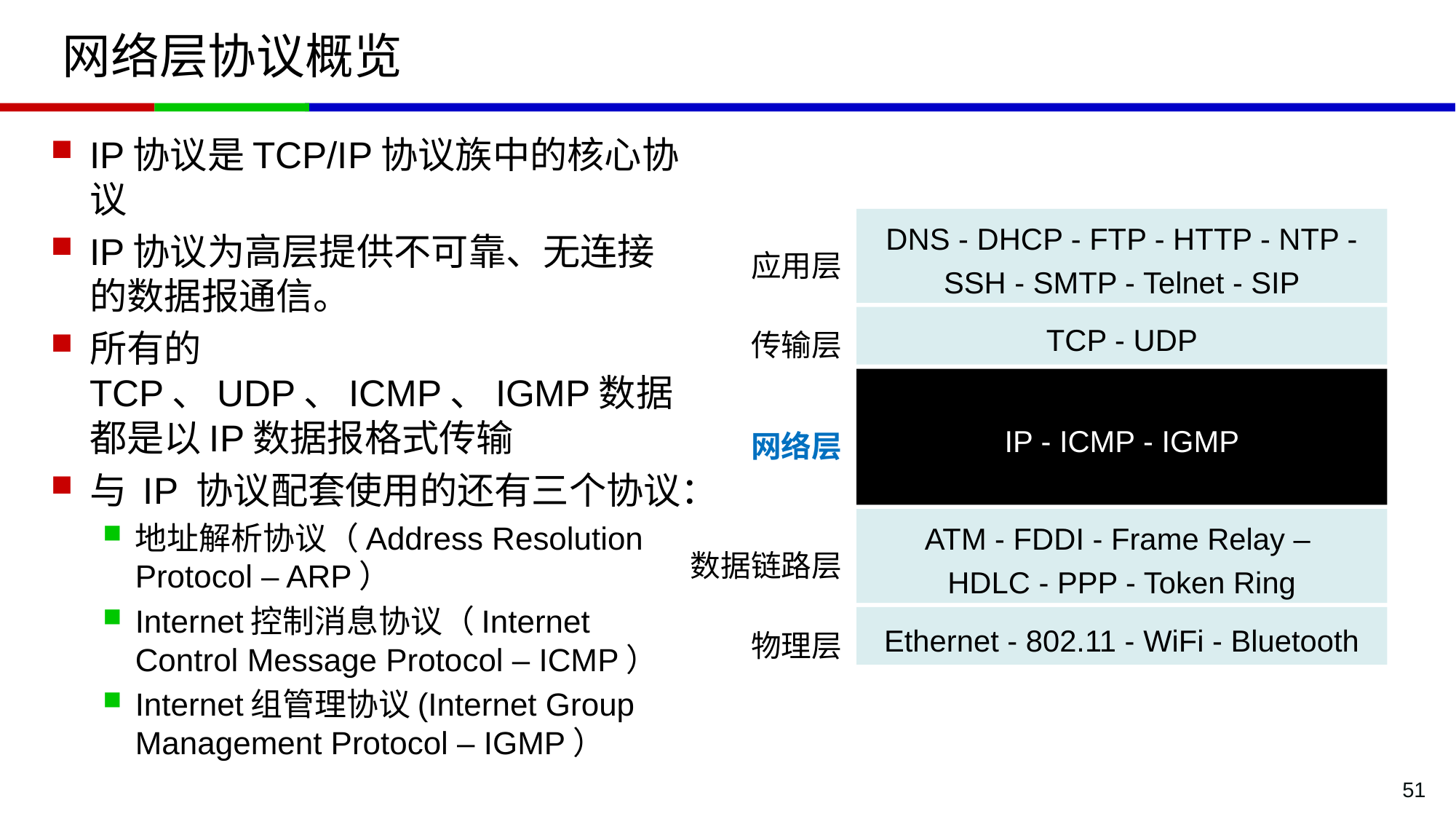

# 网络层协议概览
IP协议是TCP/IP协议族中的核心协议
IP协议为高层提供不可靠、无连接的数据报通信。
所有的TCP、UDP、ICMP、IGMP数据都是以IP数据报格式传输
与 IP 协议配套使用的还有三个协议：
地址解析协议（Address Resolution Protocol – ARP）
Internet控制消息协议（Internet Control Message Protocol – ICMP）
Internet组管理协议(Internet Group Management Protocol – IGMP）
DNS - DHCP - FTP - HTTP - NTP - SSH - SMTP - Telnet - SIP
应用层
TCP - UDP
传输层
IP - ICMP - IGMP
网络层
ATM - FDDI - Frame Relay –
HDLC - PPP - Token Ring
数据链路层
Ethernet - 802.11 - WiFi - Bluetooth
物理层
51